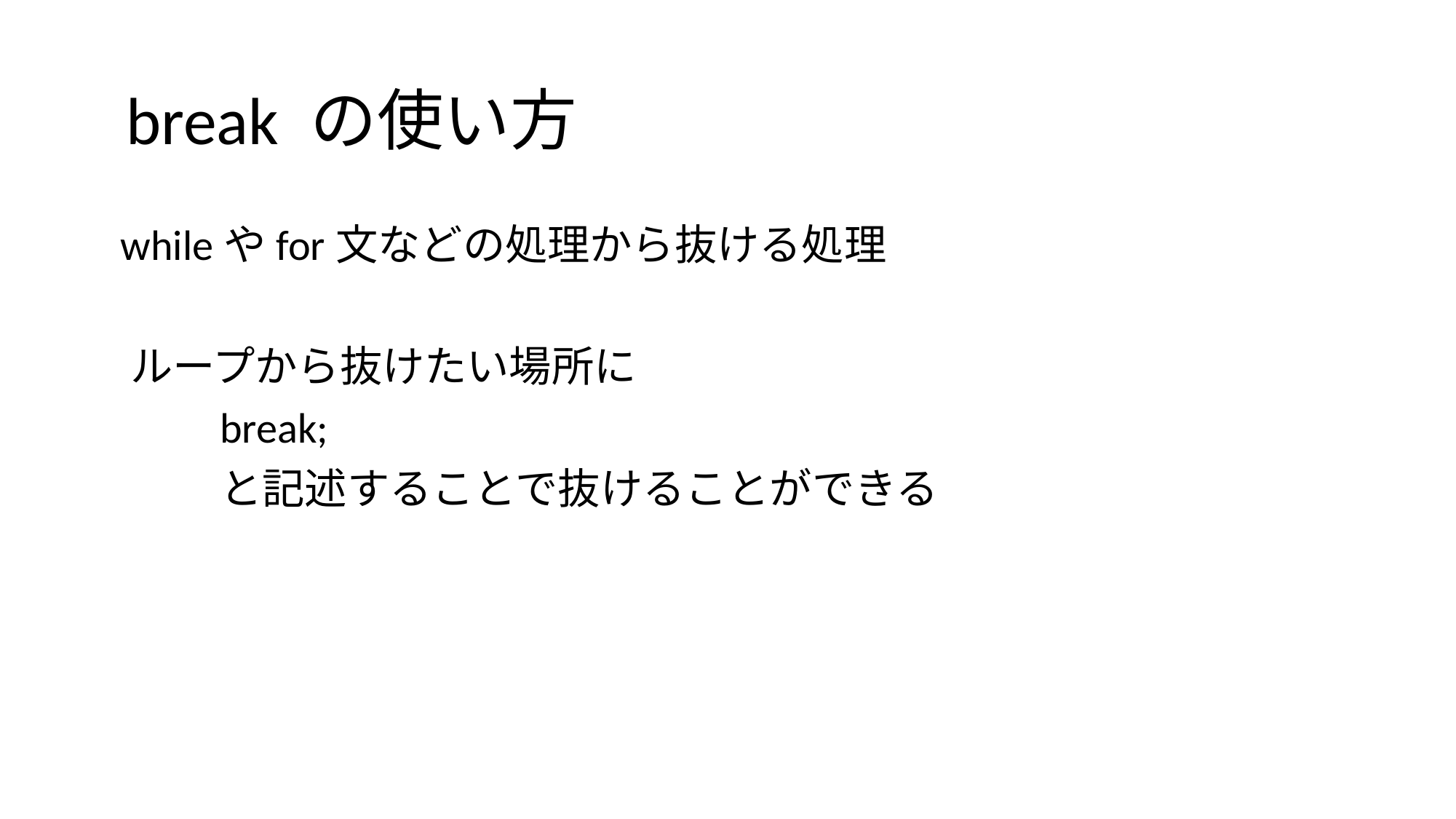

# break の使い方
 whileやfor文などの処理から抜ける処理

 ループから抜けたい場所に
	break;
	と記述することで抜けることができる